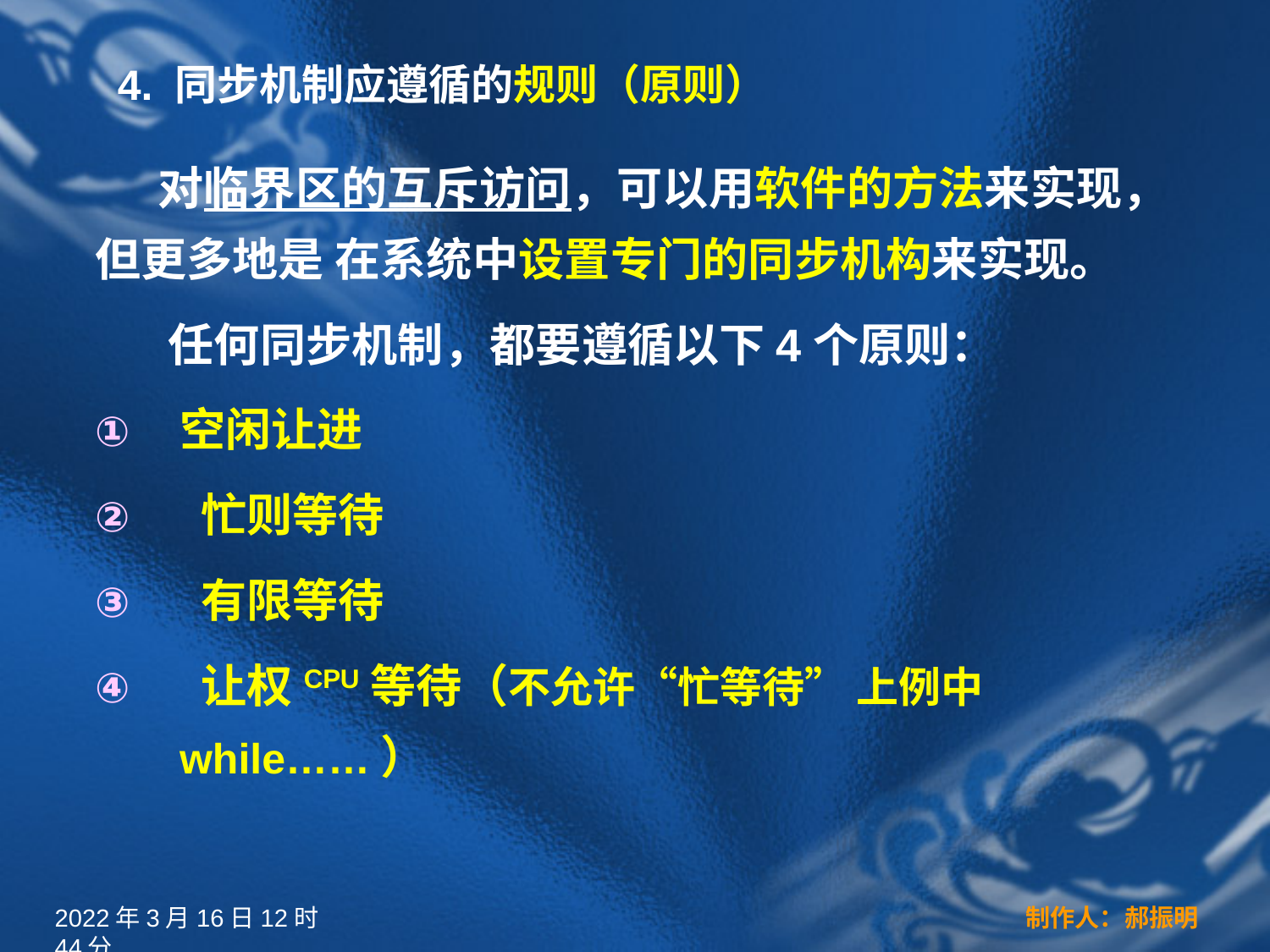

# 4. 同步机制应遵循的规则（原则）
     对临界区的互斥访问，可以用软件的方法来实现，但更多地是 在系统中设置专门的同步机构来实现。
      任何同步机制，都要遵循以下4个原则：
空闲让进
 忙则等待
 有限等待
 让权CPU等待（不允许“忙等待” 上例中while……）
2022年3月16日12时44分
制作人：郝振明